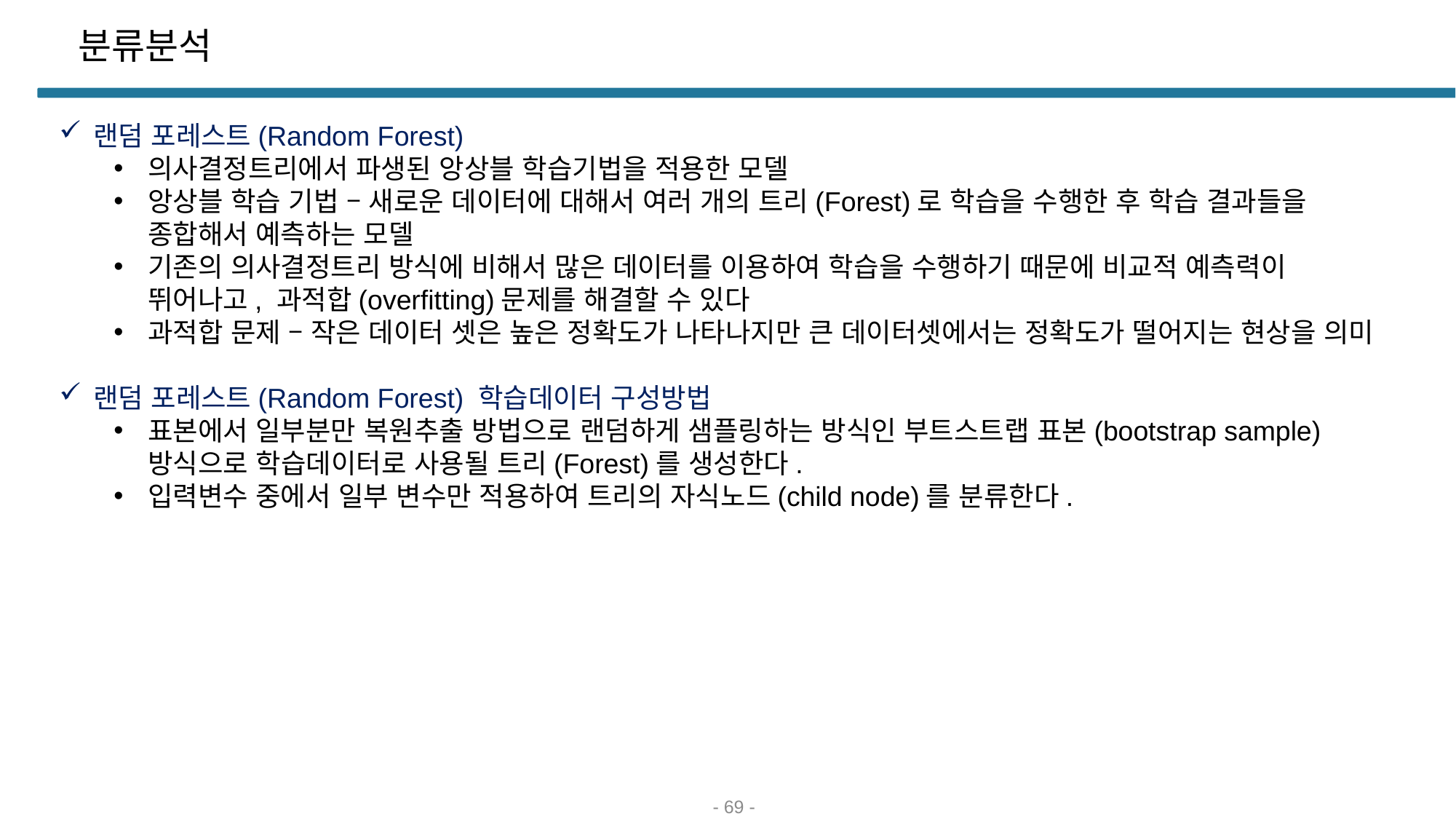

분류분석
#
랜덤 포레스트(Random Forest)
의사결정트리에서 파생된 앙상블 학습기법을 적용한 모델
앙상블 학습 기법 – 새로운 데이터에 대해서 여러 개의 트리(Forest)로 학습을 수행한 후 학습 결과들을 종합해서 예측하는 모델
기존의 의사결정트리 방식에 비해서 많은 데이터를 이용하여 학습을 수행하기 때문에 비교적 예측력이 뛰어나고, 과적합(overfitting)문제를 해결할 수 있다
과적합 문제 – 작은 데이터 셋은 높은 정확도가 나타나지만 큰 데이터셋에서는 정확도가 떨어지는 현상을 의미

랜덤 포레스트(Random Forest) 학습데이터 구성방법
표본에서 일부분만 복원추출 방법으로 랜덤하게 샘플링하는 방식인 부트스트랩 표본(bootstrap sample) 방식으로 학습데이터로 사용될 트리(Forest)를 생성한다.
입력변수 중에서 일부 변수만 적용하여 트리의 자식노드(child node)를 분류한다.

- 69 -